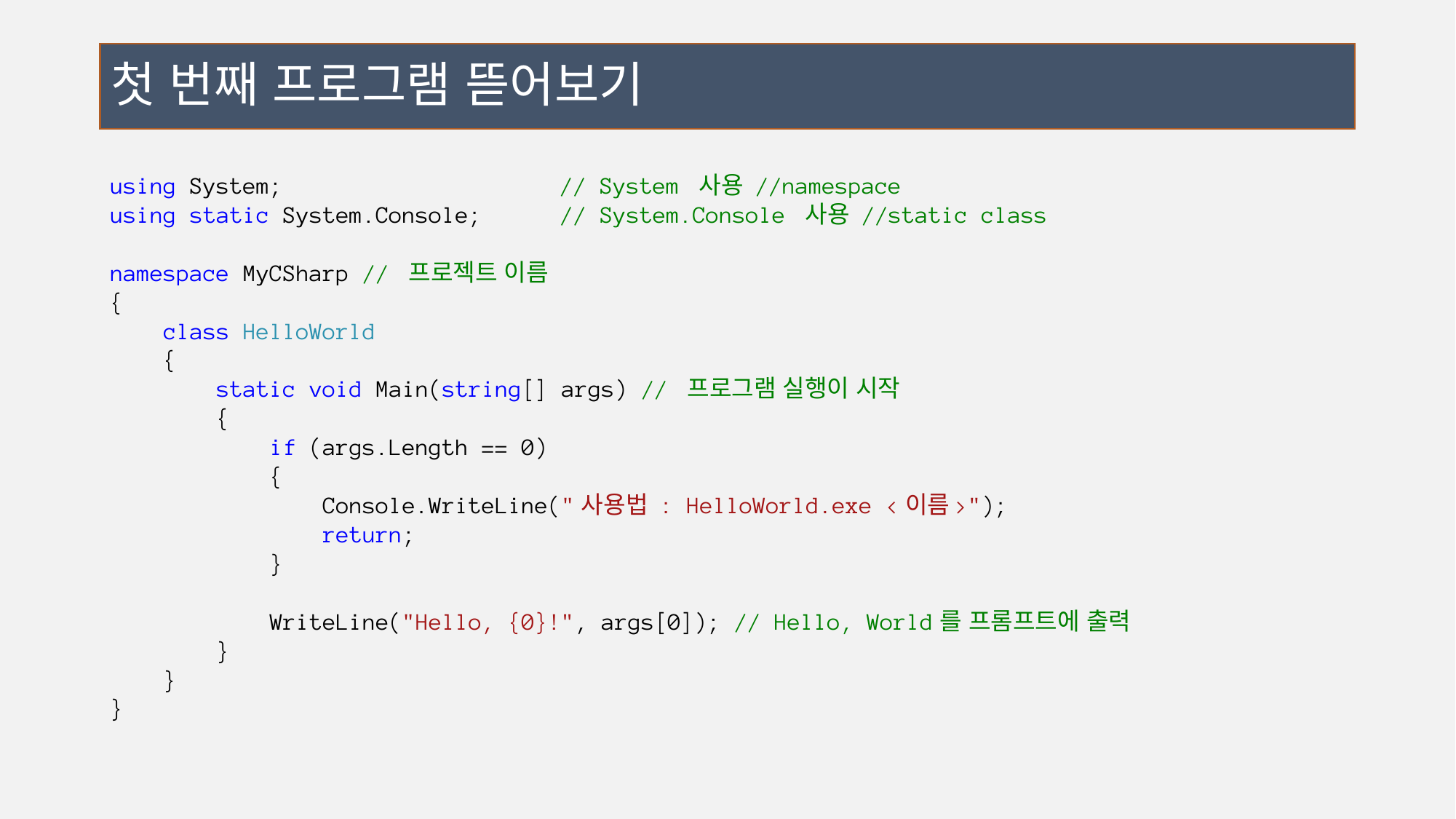

# 첫 번째 프로그램 뜯어보기

using System;			 // System 사용 //namespace
using static System.Console;  	 // System.Console 사용 //static class

namespace MyCSharp // 프로젝트 이름
{
    class HelloWorld
    {
        static void Main(string[] args) // 프로그램 실행이 시작
        {
            if (args.Length == 0)
            {
                Console.WriteLine("사용법 : HelloWorld.exe <이름>");
                return;
            }

            WriteLine("Hello, {0}!", args[0]); // Hello, World를 프롬프트에 출력
        }
    }
}